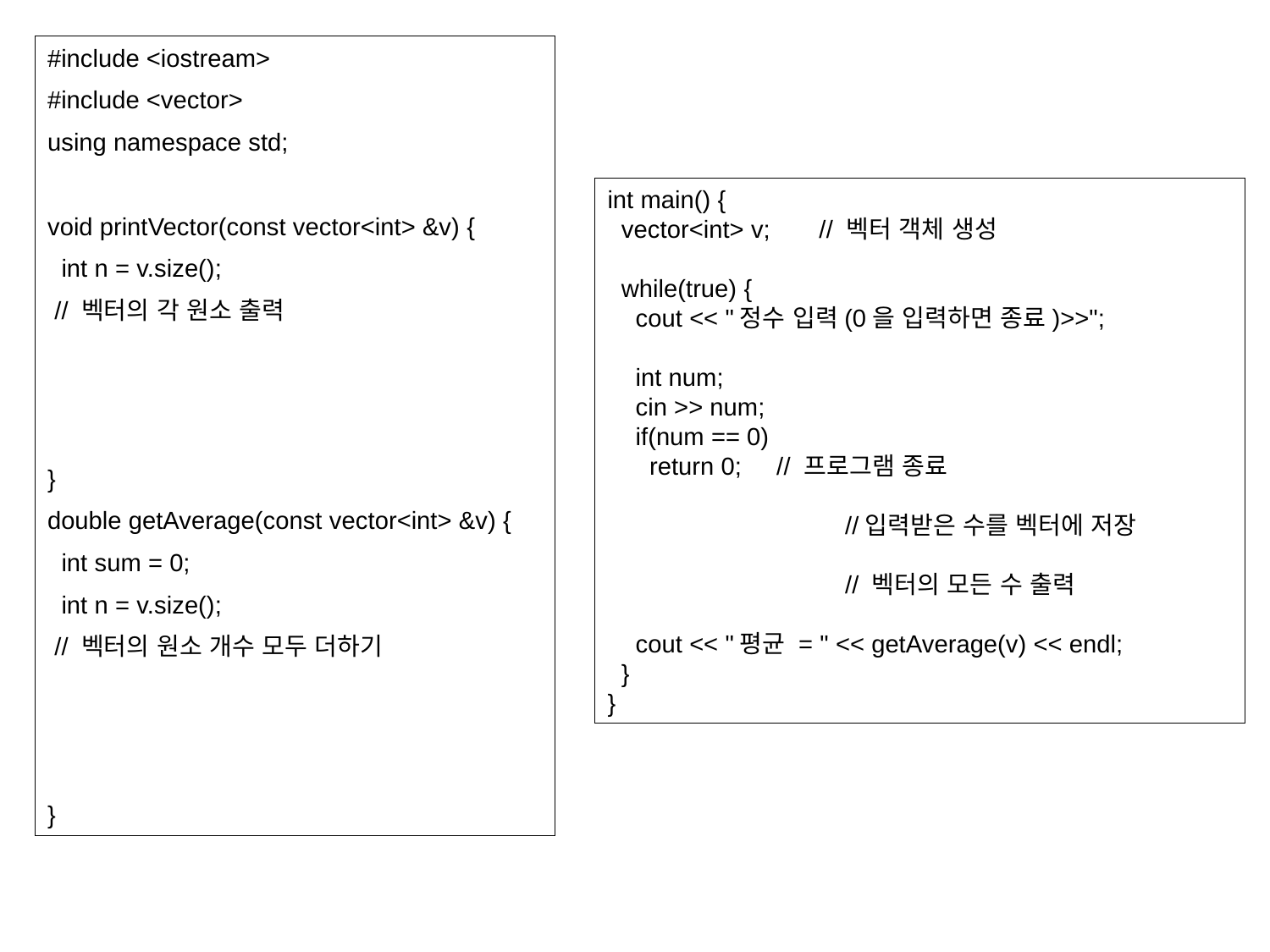

#include <iostream>
#include <vector>
using namespace std;

void printVector(const vector<int> &v) {
  int n = v.size();
 // 벡터의 각 원소 출력

}
double getAverage(const vector<int> &v) {
  int sum = 0;
  int n = v.size();
 // 벡터의 원소 개수 모두 더하기

}

10
int main() {
  vector<int> v;       // 벡터 객체 생성

  while(true) {
    cout << "정수 입력(0을 입력하면 종료)>>";

    int num;
    cin >> num;
    if(num == 0)
      return 0;     // 프로그램 종료

                                  //입력받은 수를 벡터에 저장

                                  // 벡터의 모든 수 출력

    cout << "평균 = " << getAverage(v) << endl;
  }
}